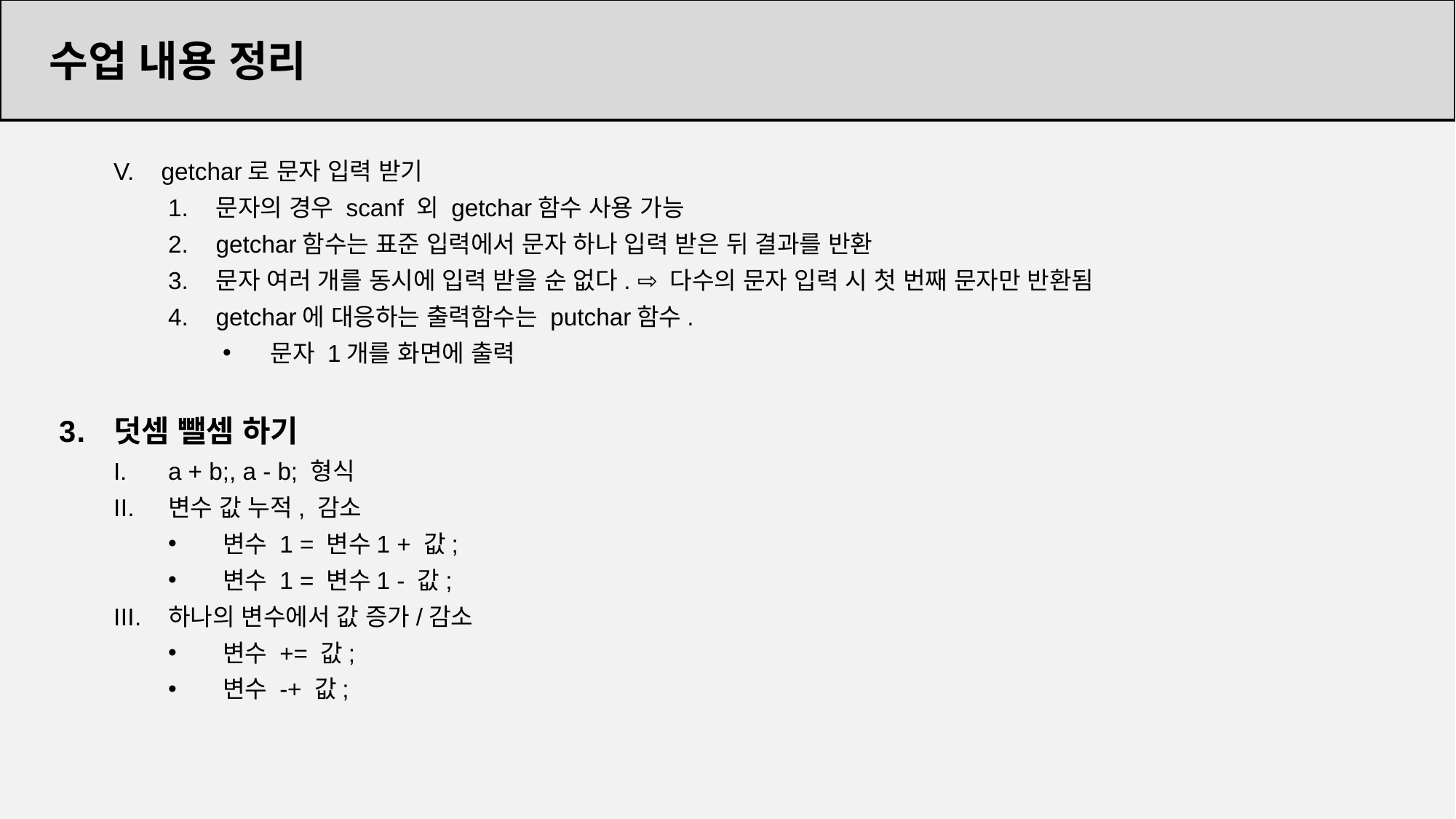

수업 내용 정리
getchar로 문자 입력 받기
문자의 경우 scanf 외 getchar함수 사용 가능
getchar함수는 표준 입력에서 문자 하나 입력 받은 뒤 결과를 반환
문자 여러 개를 동시에 입력 받을 순 없다. ⇨ 다수의 문자 입력 시 첫 번째 문자만 반환됨
getchar에 대응하는 출력함수는 putchar함수.
문자 1개를 화면에 출력

덧셈 뺄셈 하기
a + b;, a - b; 형식
변수 값 누적, 감소
변수 1 = 변수1 + 값;
변수 1 = 변수1 - 값;
하나의 변수에서 값 증가/감소
변수 += 값;
변수 -+ 값;